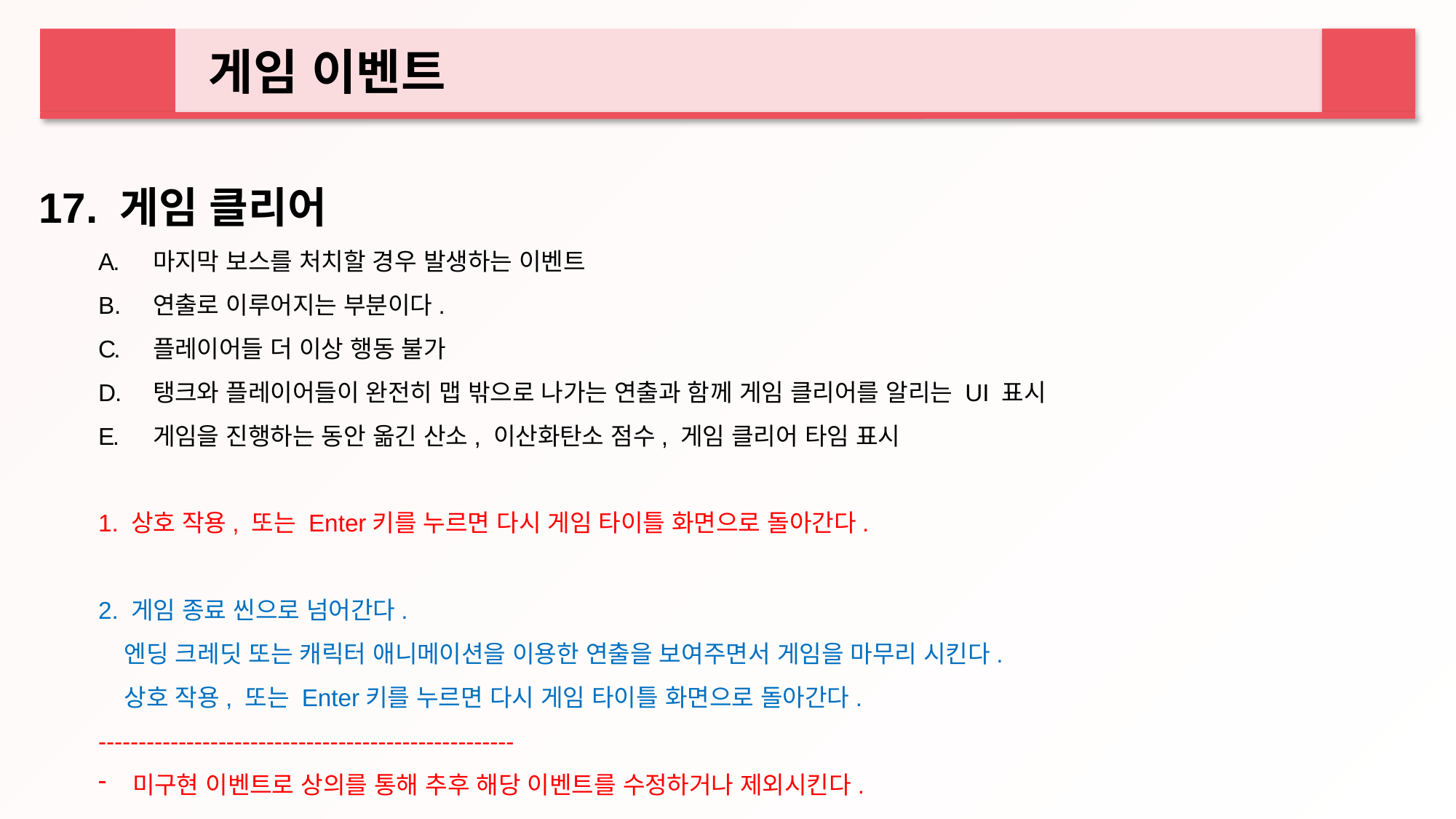

게임 이벤트

17. 게임 클리어
마지막 보스를 처치할 경우 발생하는 이벤트
연출로 이루어지는 부분이다.
플레이어들 더 이상 행동 불가
탱크와 플레이어들이 완전히 맵 밖으로 나가는 연출과 함께 게임 클리어를 알리는 UI 표시
게임을 진행하는 동안 옮긴 산소, 이산화탄소 점수, 게임 클리어 타임 표시

1. 상호 작용, 또는 Enter키를 누르면 다시 게임 타이틀 화면으로 돌아간다.

2. 게임 종료 씬으로 넘어간다.
   엔딩 크레딧 또는 캐릭터 애니메이션을 이용한 연출을 보여주면서 게임을 마무리 시킨다.
   상호 작용, 또는 Enter키를 누르면 다시 게임 타이틀 화면으로 돌아간다.
----------------------------------------------------
미구현 이벤트로 상의를 통해 추후 해당 이벤트를 수정하거나 제외시킨다.